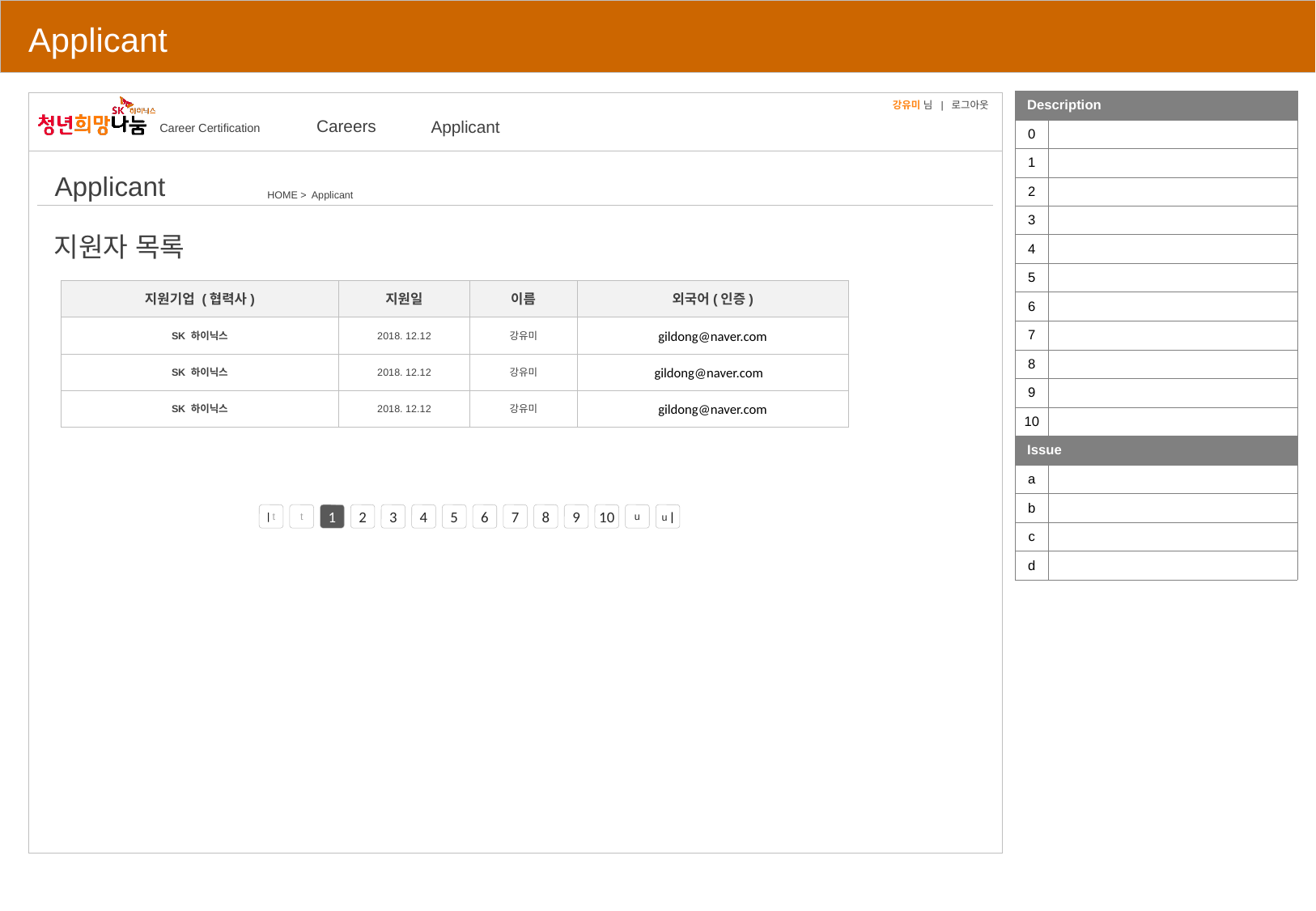

# Applicant
| Description |  |
| --- | --- |
| 0 |  |
| 1 |  |
| 2 |  |
| 3 |  |
| 4 |  |
| 5 |  |
| 6 |  |
| 7 |  |
| 8 |  |
| 9 |  |
| 10 |  |
| Issue |  |
| a |  |
| b |  |
| c |  |
| d |  |
강유미 님  |  로그아웃
Applicant
Careers
Applicant
HOME >  Applicant
지원자 목록
지원기업 (협력사)
지원일
이름
외국어(인증)
SK 하이닉스
2018. 12.12
강유미
gildong@naver.com
SK 하이닉스
2018. 12.12
강유미
Gild                gildong@naver.com g@naver.com
SK 하이닉스
2018. 12.12
강유미
gildong@naver.com
| t
t
1
2
3
4
5
6
7
8
9
10
u
u |